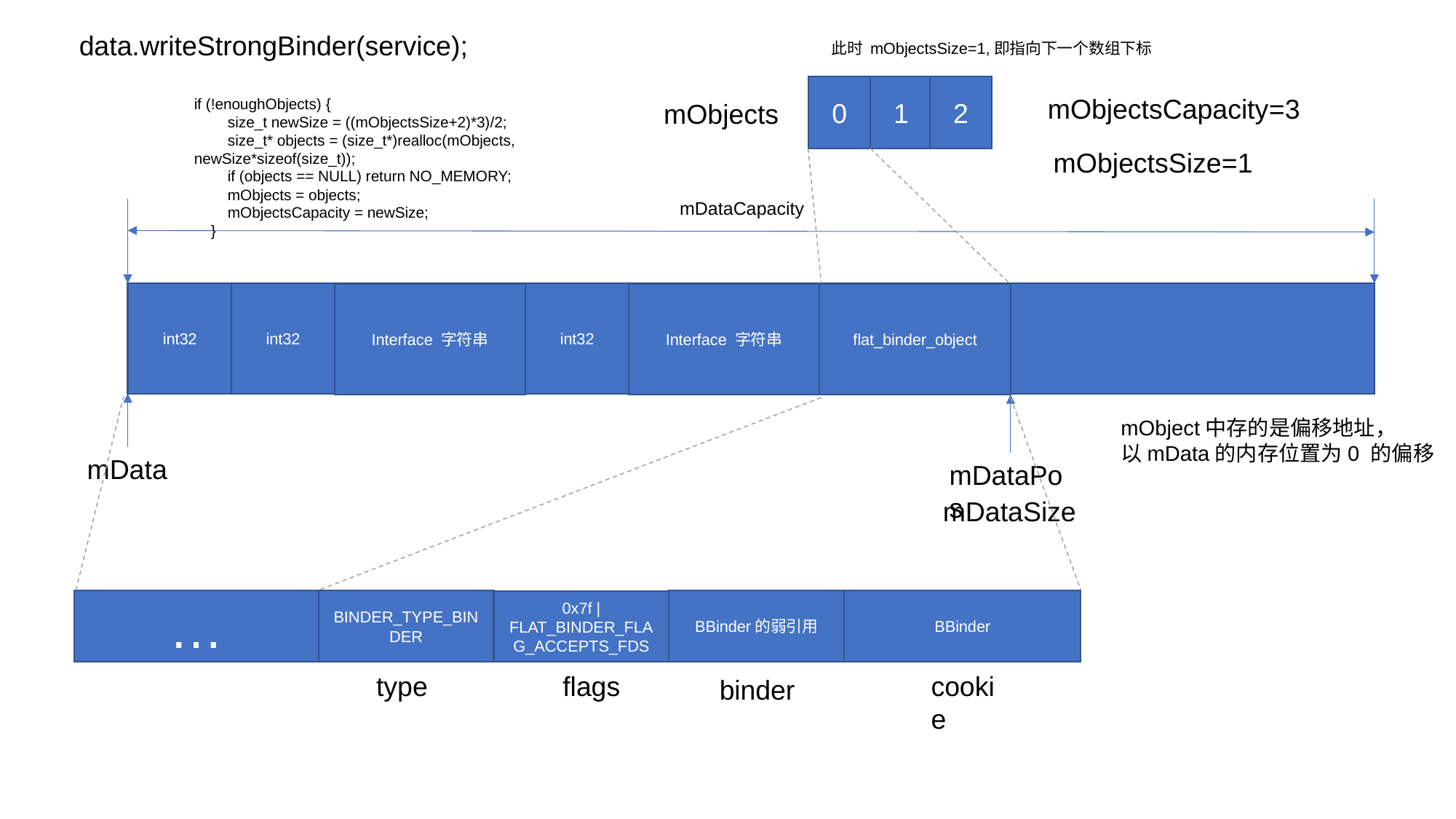

data.writeStrongBinder(service);
此时 mObjectsSize=1,即指向下一个数组下标
0
1
2
mObjectsCapacity=3
if (!enoughObjects) {
        size_t newSize = ((mObjectsSize+2)*3)/2;
        size_t* objects = (size_t*)realloc(mObjects, newSize*sizeof(size_t));
        if (objects == NULL) return NO_MEMORY;
        mObjects = objects;
        mObjectsCapacity = newSize;
    }
mObjects
mObjectsSize=1
mDataCapacity

int32
int32
int32
Interface 字符串
Interface 字符串
flat_binder_object
mObject中存的是偏移地址，
以mData的内存位置为0 的偏移
mData
mDataPos
mDataSize
BBinder的弱引用
BBinder
…
BINDER_TYPE_BINDER
0x7f | FLAT_BINDER_FLAG_ACCEPTS_FDS
type
flags
cookie
binder